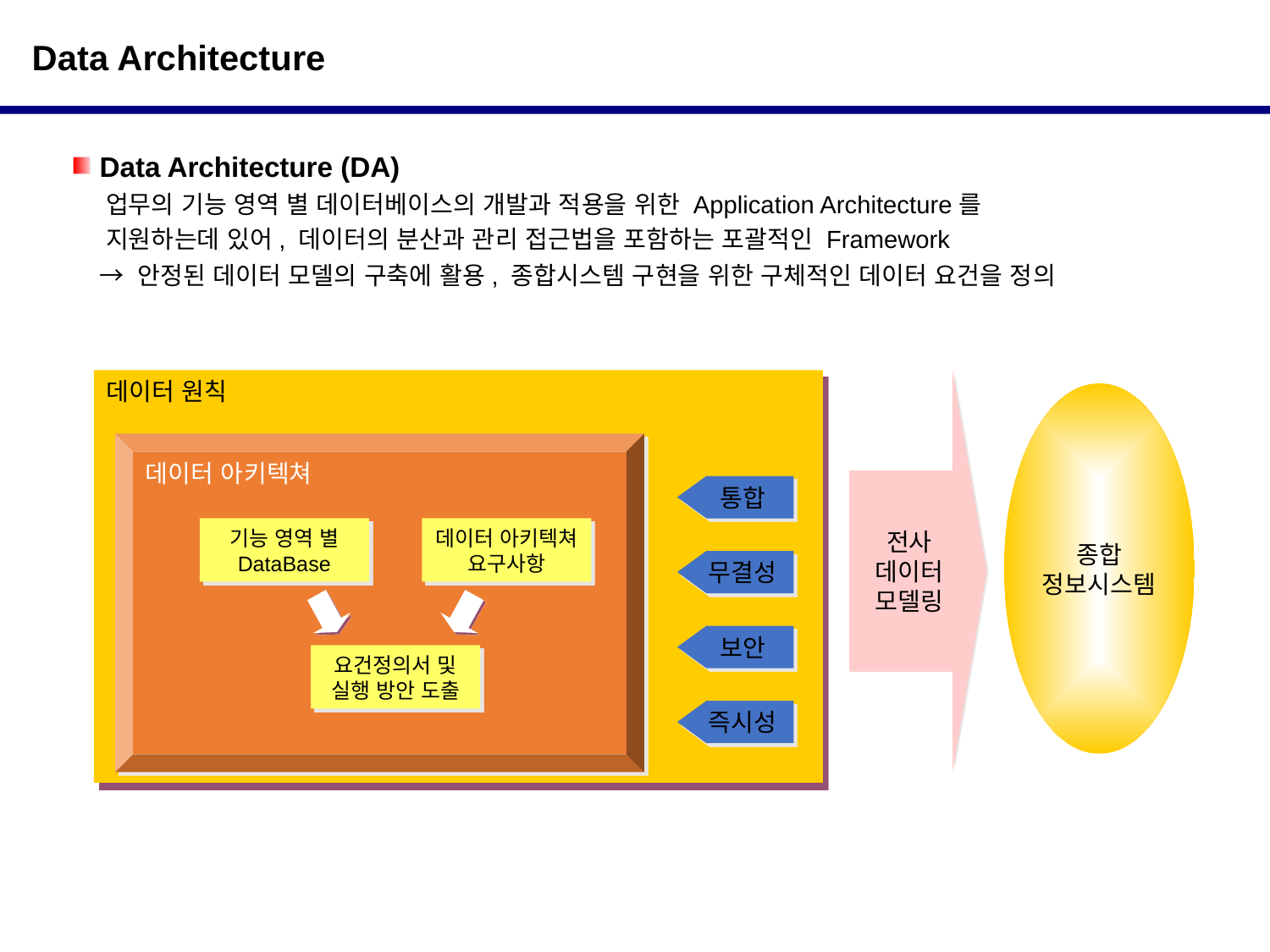

Data Architecture

 Data Architecture (DA)
    업무의 기능 영역 별 데이터베이스의 개발과 적용을 위한 Application Architecture를
    지원하는데 있어, 데이터의 분산과 관리 접근법을 포함하는 포괄적인 Framework
    → 안정된 데이터 모델의 구축에 활용, 종합시스템 구현을 위한 구체적인 데이터 요건을 정의
데이터 원칙
전사
데이터
모델링
종합
정보시스템
데이터 아키텍쳐
통합
기능 영역 별
DataBase
데이터 아키텍쳐
요구사항
무결성

보안
요건정의서 및
실행 방안 도출
즉시성